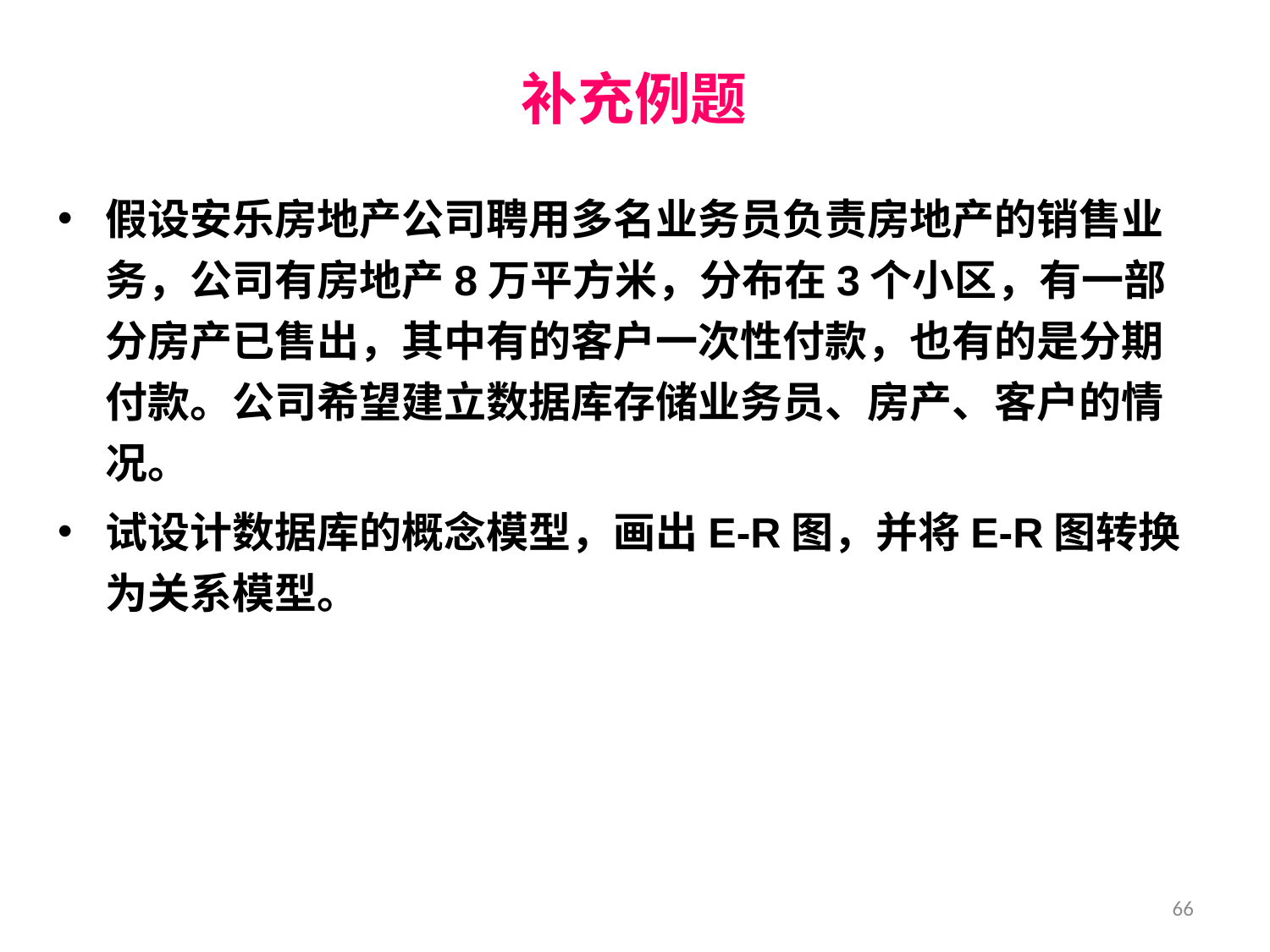

# 补充例题
假设安乐房地产公司聘用多名业务员负责房地产的销售业务，公司有房地产8万平方米，分布在3个小区，有一部分房产已售出，其中有的客户一次性付款，也有的是分期付款。公司希望建立数据库存储业务员、房产、客户的情况。
试设计数据库的概念模型，画出E-R图，并将E-R图转换为关系模型。
66